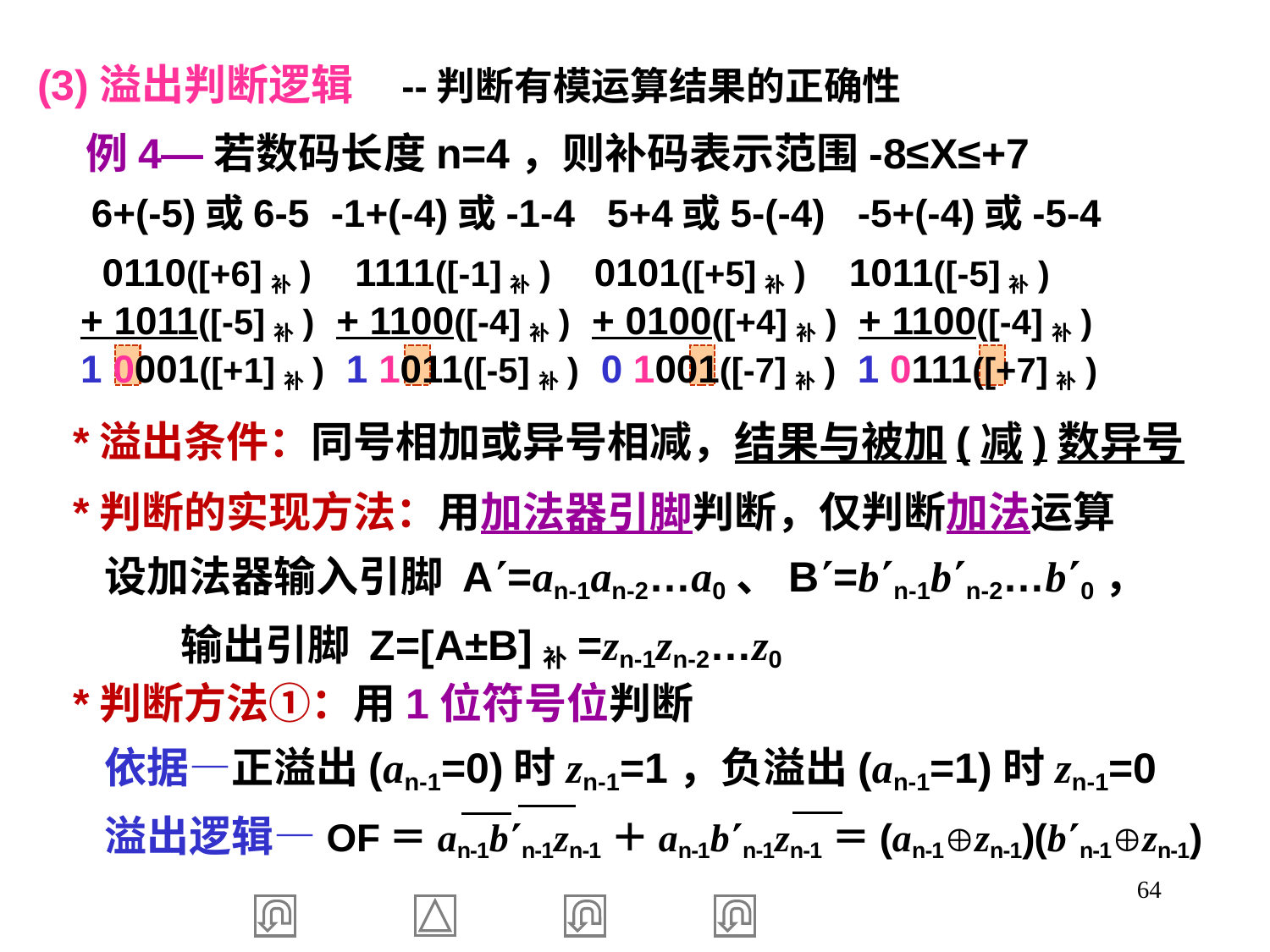

(3)溢出判断逻辑    --判断有模运算结果的正确性
    例4—若数码长度n=4，则补码表示范围-8≤X≤+7
     6+(-5)或6-5  -1+(-4)或-1-4   5+4或5-(-4)   -5+(-4)或-5-4
      0110([+6]补)    1111([-1]补)    0101([+5]补)    1011([-5]补)
    + 1011([-5]补)  + 1100([-4]补)  + 0100([+4]补)  + 1100([-4]补)
    1 0001([+1]补)  1 1011([-5]补)  0 1001([-7]补)  1 0111([+7]补)

   *溢出条件：同号相加或异号相减，结果与被加(减)数异号
   *判断的实现方法：用加法器引脚判断，仅判断加法运算
      设加法器输入引脚 A′=an-1an-2…a0、B′=b′n-1b′n-2…b′0，
              输出引脚 Z=[A±B]补=zn-1zn-2…z0
   *判断方法①：用1位符号位判断
      依据—正溢出(an-1=0)时zn-1=1，负溢出(an-1=1)时zn-1=0
      溢出逻辑—OF＝an-1b′n-1zn-1＋an-1b′n-1zn-1＝(an-1⊕zn-1)(b′n-1⊕zn-1)
64